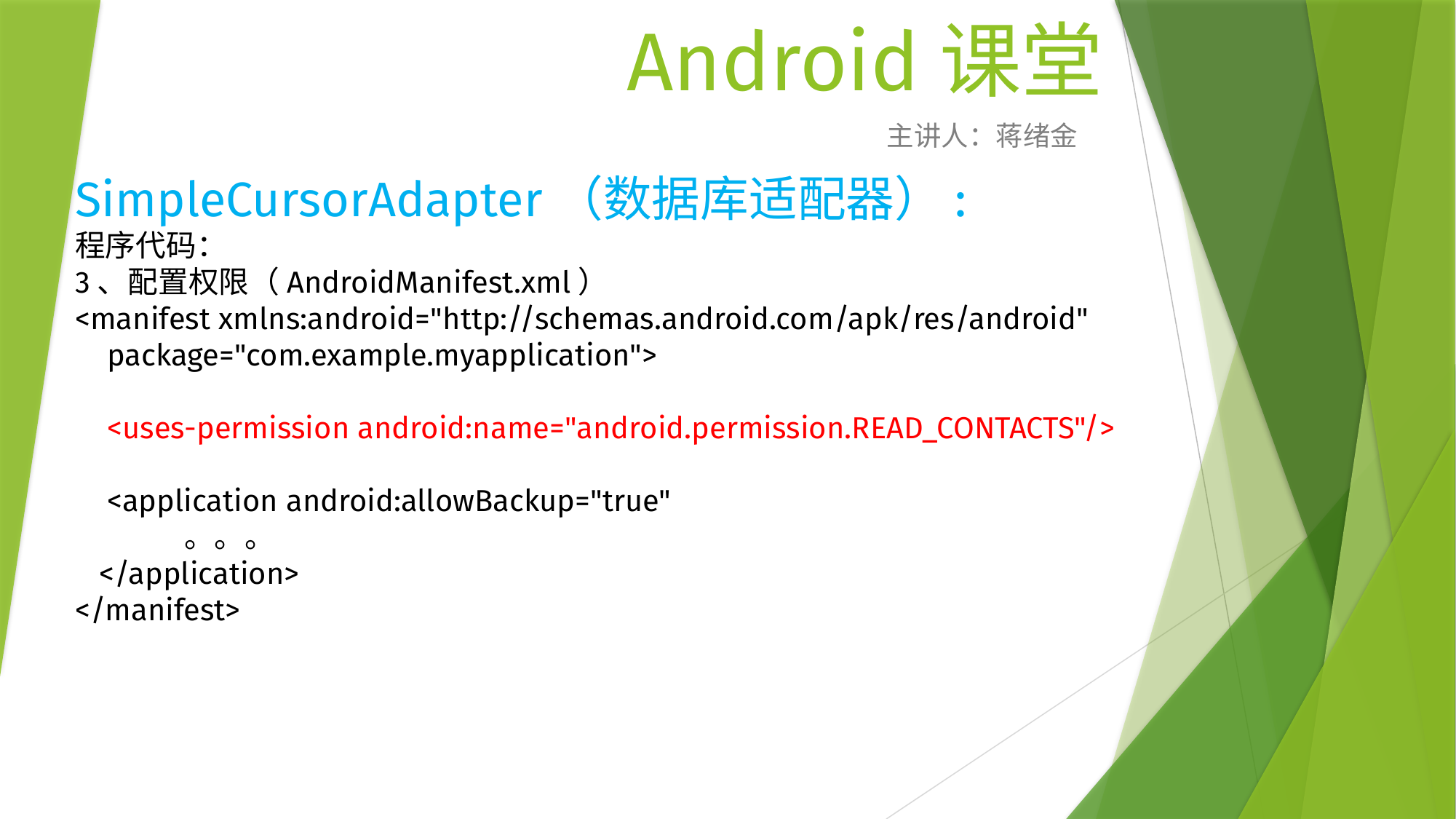

# Android课堂
主讲人：蒋绪金
SimpleCursorAdapter（数据库适配器）:
程序代码：
3、配置权限（AndroidManifest.xml）
<manifest xmlns:android="http://schemas.android.com/apk/res/android"
    package="com.example.myapplication">

    <uses-permission android:name="android.permission.READ_CONTACTS"/>

    <application android:allowBackup="true"
	。。。
   </application>
</manifest>